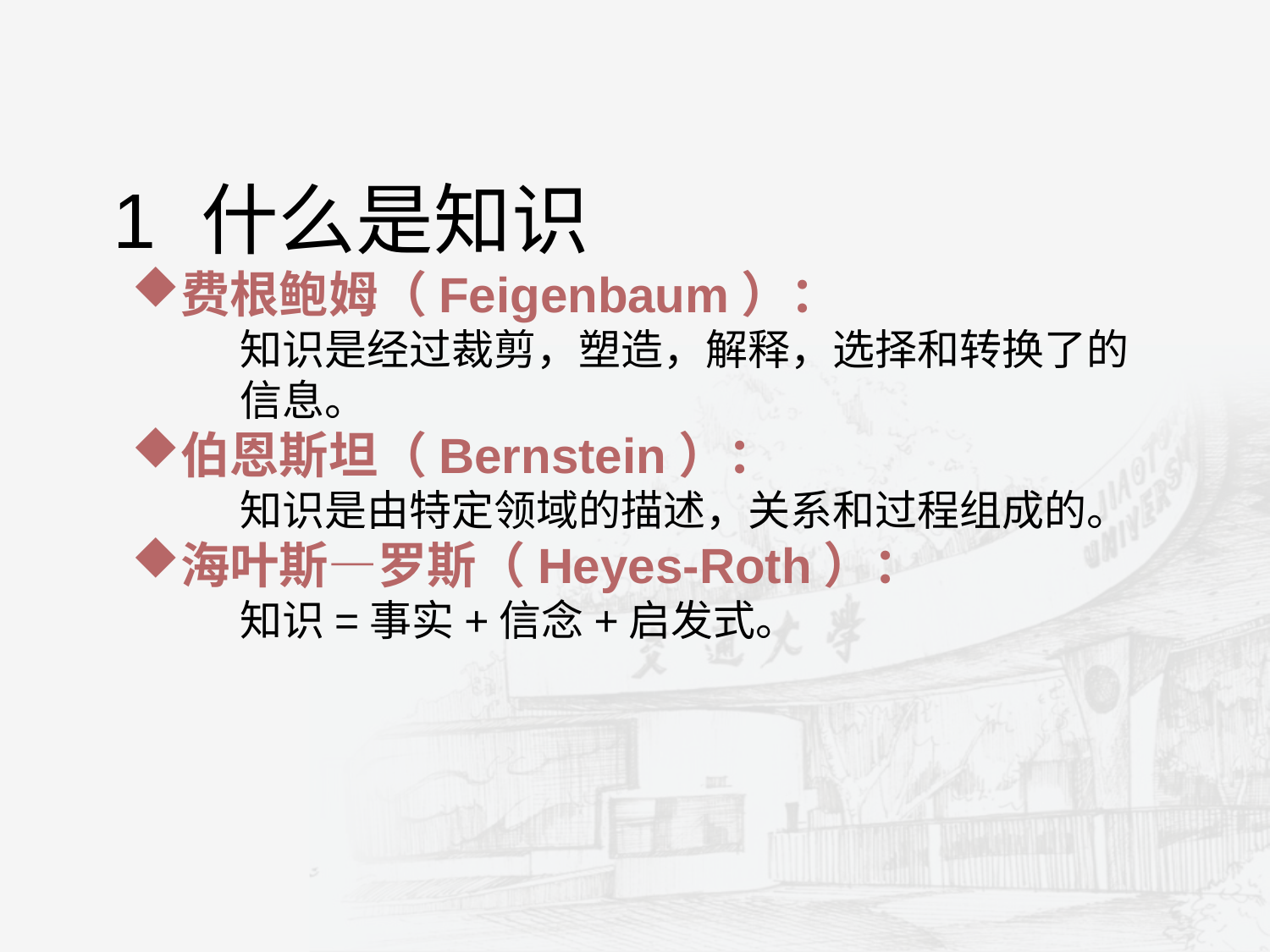

1  什么是知识
费根鲍姆（Feigenbaum）：
知识是经过裁剪，塑造，解释，选择和转换了的信息。
伯恩斯坦（Bernstein）：
知识是由特定领域的描述，关系和过程组成的。
海叶斯—罗斯（Heyes-Roth）：
知识=事实+信念+启发式。
3